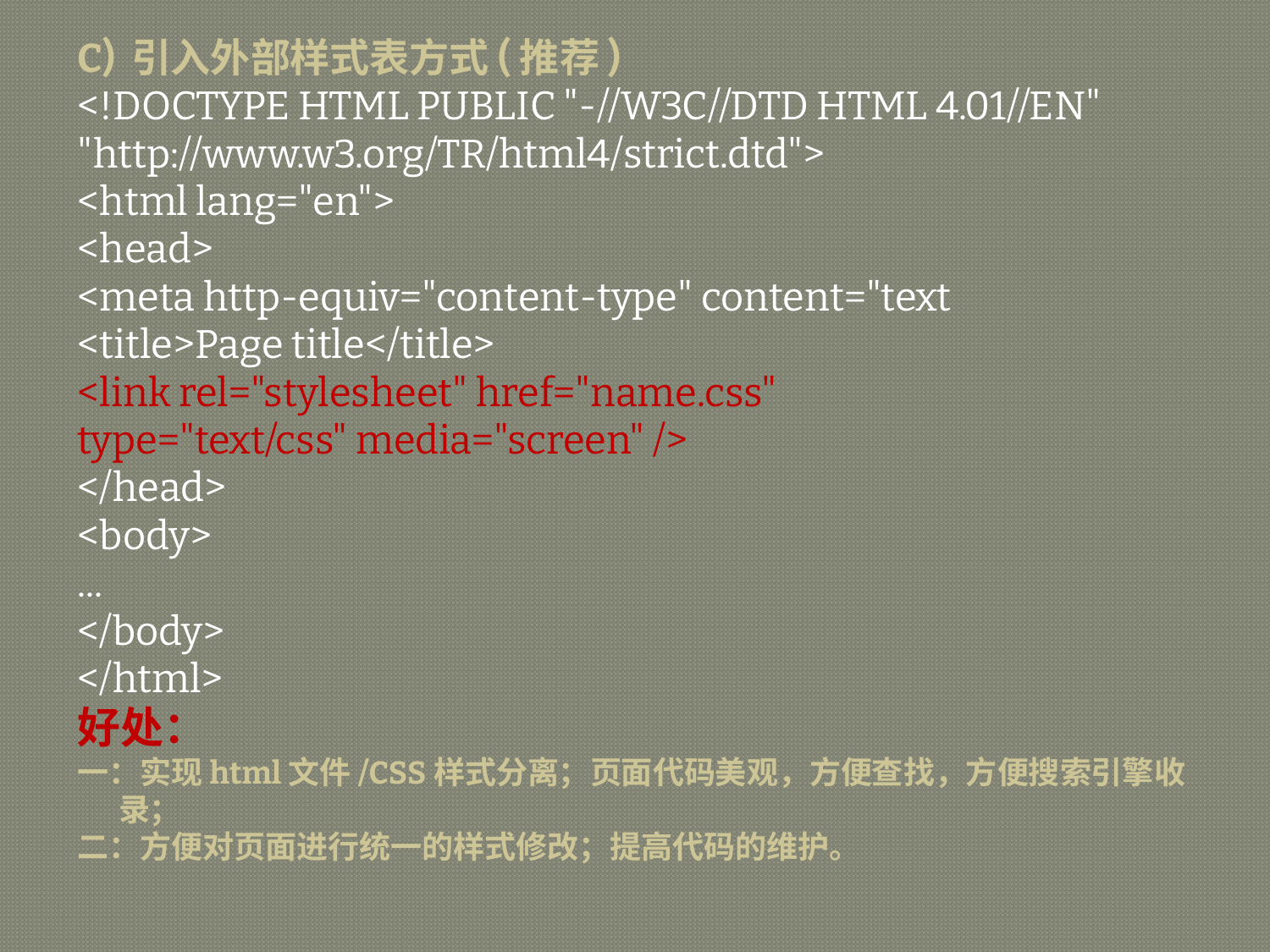

C) 引入外部样式表方式(推荐)
<!DOCTYPE HTML PUBLIC "-//W3C//DTD HTML 4.01//EN"
"http://www.w3.org/TR/html4/strict.dtd">
<html lang="en">
<head>
<meta http-equiv="content-type" content="text
<title>Page title</title>
<link rel="stylesheet" href="name.css"
type="text/css" media="screen" />
</head>
<body>
...
</body>
</html>
好处：
一：实现html文件/CSS样式分离；页面代码美观，方便查找，方便搜索引擎收录；
二：方便对页面进行统一的样式修改；提高代码的维护。